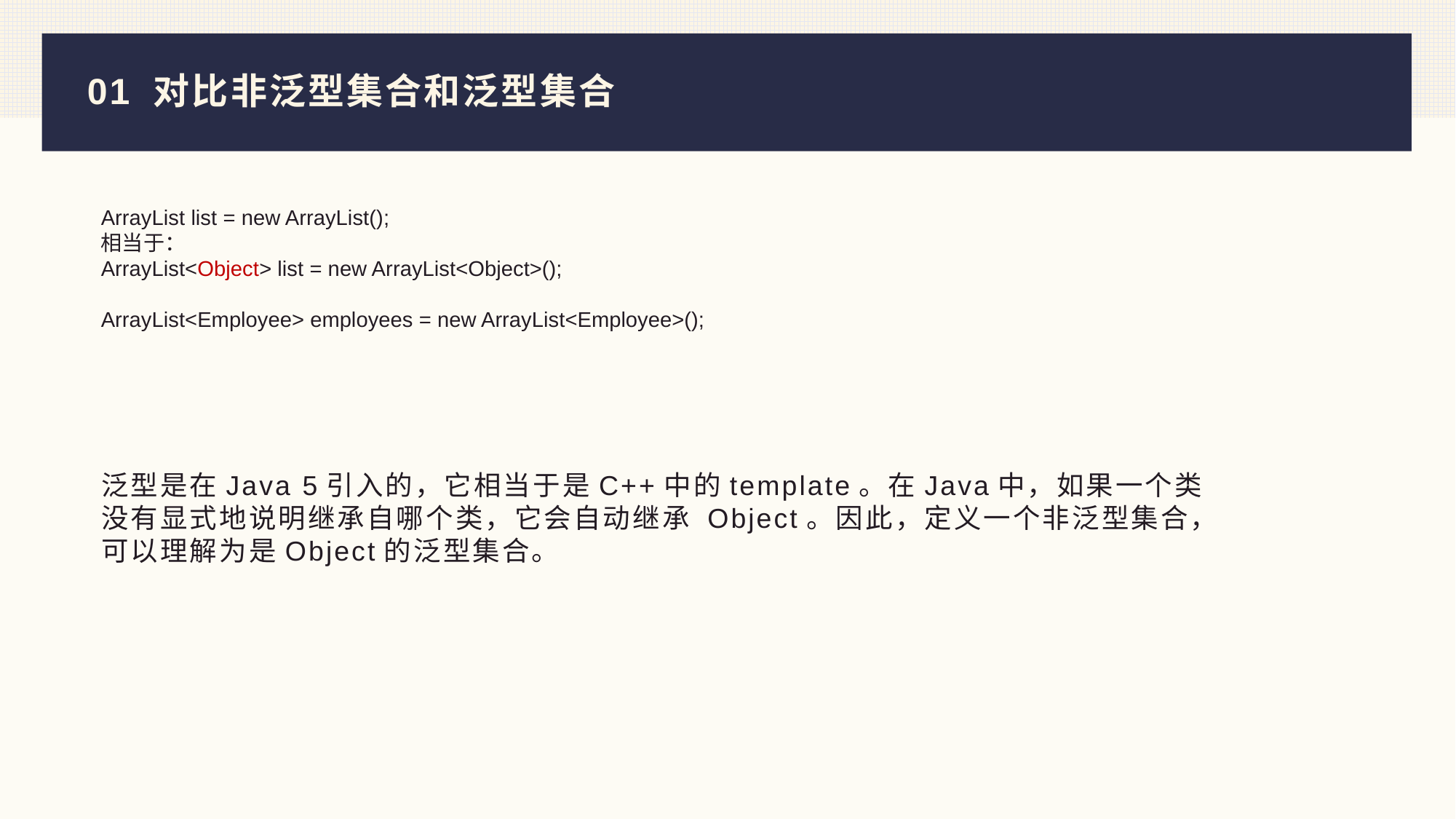

# 01 对比非泛型集合和泛型集合
ArrayList list = new ArrayList();
相当于：
ArrayList<Object> list = new ArrayList<Object>();

ArrayList<Employee> employees = new ArrayList<Employee>();
泛型是在Java 5引入的，它相当于是C++中的template。在Java中，如果一个类没有显式地说明继承自哪个类，它会自动继承 Object。因此，定义一个非泛型集合，可以理解为是Object的泛型集合。